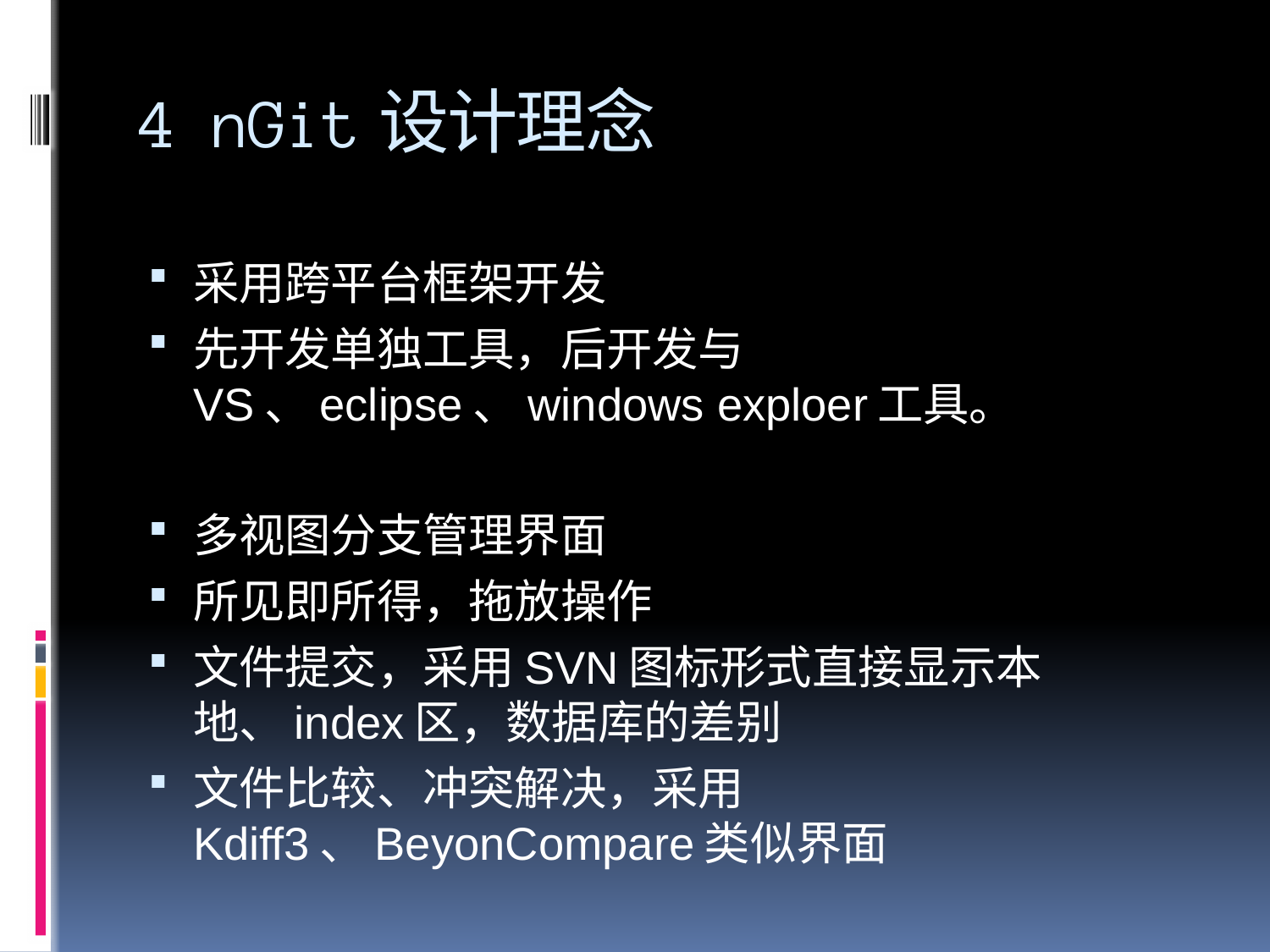

# 4 nGit设计理念
采用跨平台框架开发
先开发单独工具，后开发与VS、eclipse、windows exploer工具。

多视图分支管理界面
所见即所得，拖放操作
文件提交，采用SVN图标形式直接显示本地、index区，数据库的差别
文件比较、冲突解决，采用Kdiff3、BeyonCompare类似界面